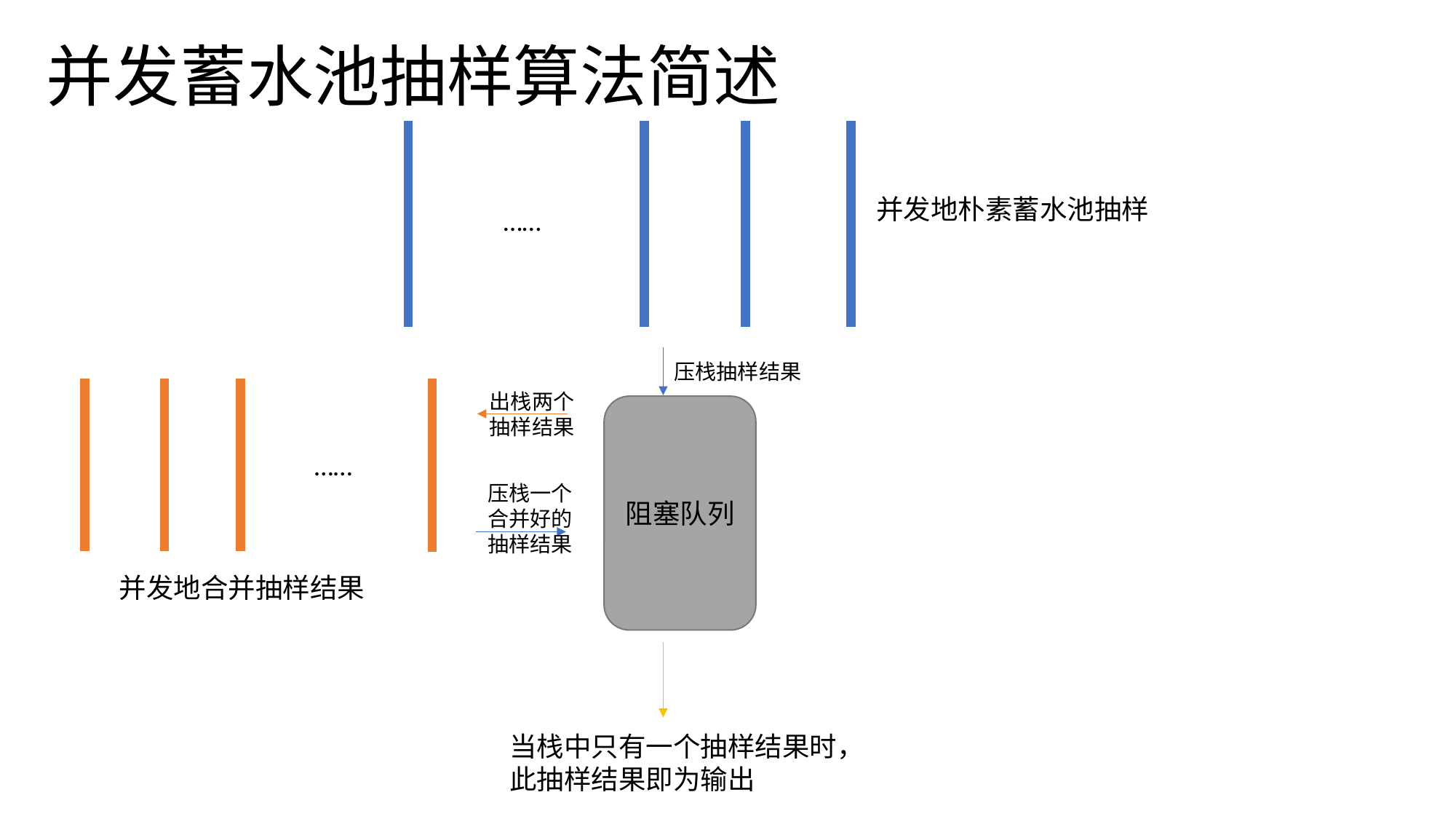

# 并发蓄水池抽样算法简述
并发地朴素蓄水池抽样
……
压栈抽样结果
出栈两个抽样结果
阻塞队列
……
压栈一个合并好的抽样结果
并发地合并抽样结果
当栈中只有一个抽样结果时，
此抽样结果即为输出